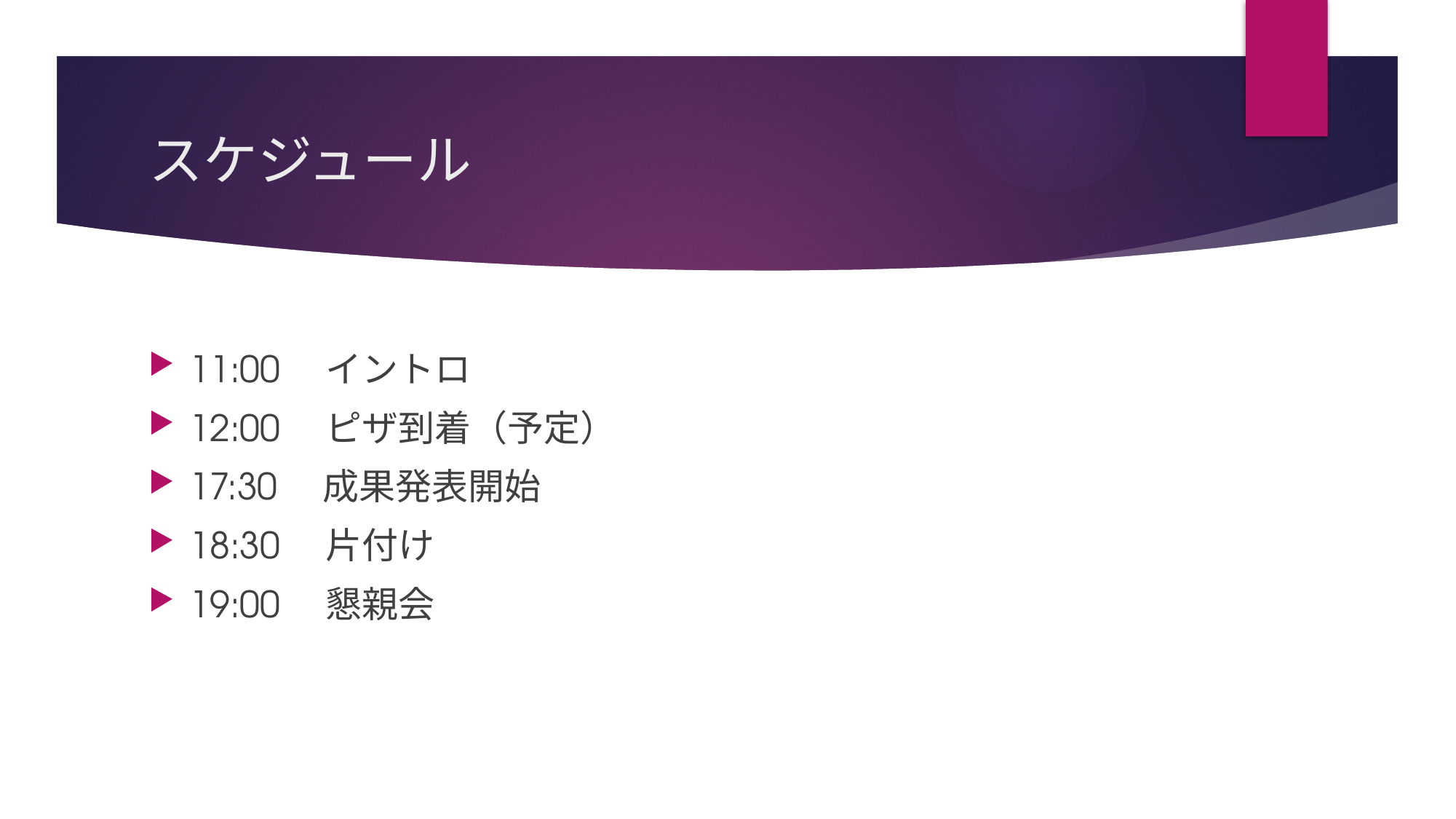

# スケジュール
11:00　イントロ
12:00　ピザ到着（予定）
17:30　成果発表開始
18:30　片付け
19:00　懇親会